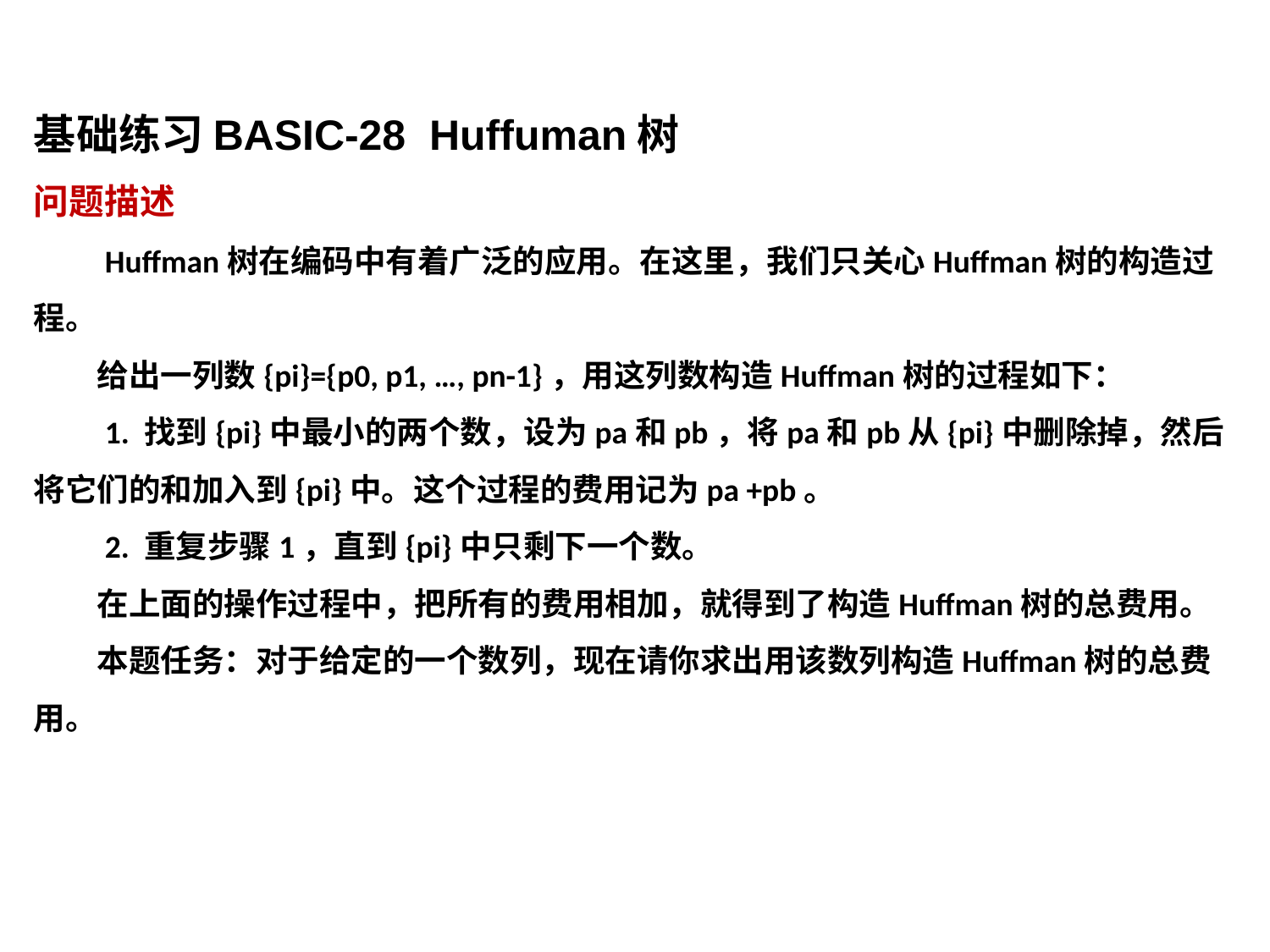

基础练习BASIC-28  Huffuman树
问题描述
　　Huffman树在编码中有着广泛的应用。在这里，我们只关心Huffman树的构造过程。
　　给出一列数{pi}={p0, p1, …, pn-1}，用这列数构造Huffman树的过程如下：
　　1. 找到{pi}中最小的两个数，设为pa和pb，将pa和pb从{pi}中删除掉，然后将它们的和加入到{pi}中。这个过程的费用记为pa +pb。
　　2. 重复步骤1，直到{pi}中只剩下一个数。
　　在上面的操作过程中，把所有的费用相加，就得到了构造Huffman树的总费用。
　　本题任务：对于给定的一个数列，现在请你求出用该数列构造Huffman树的总费用。